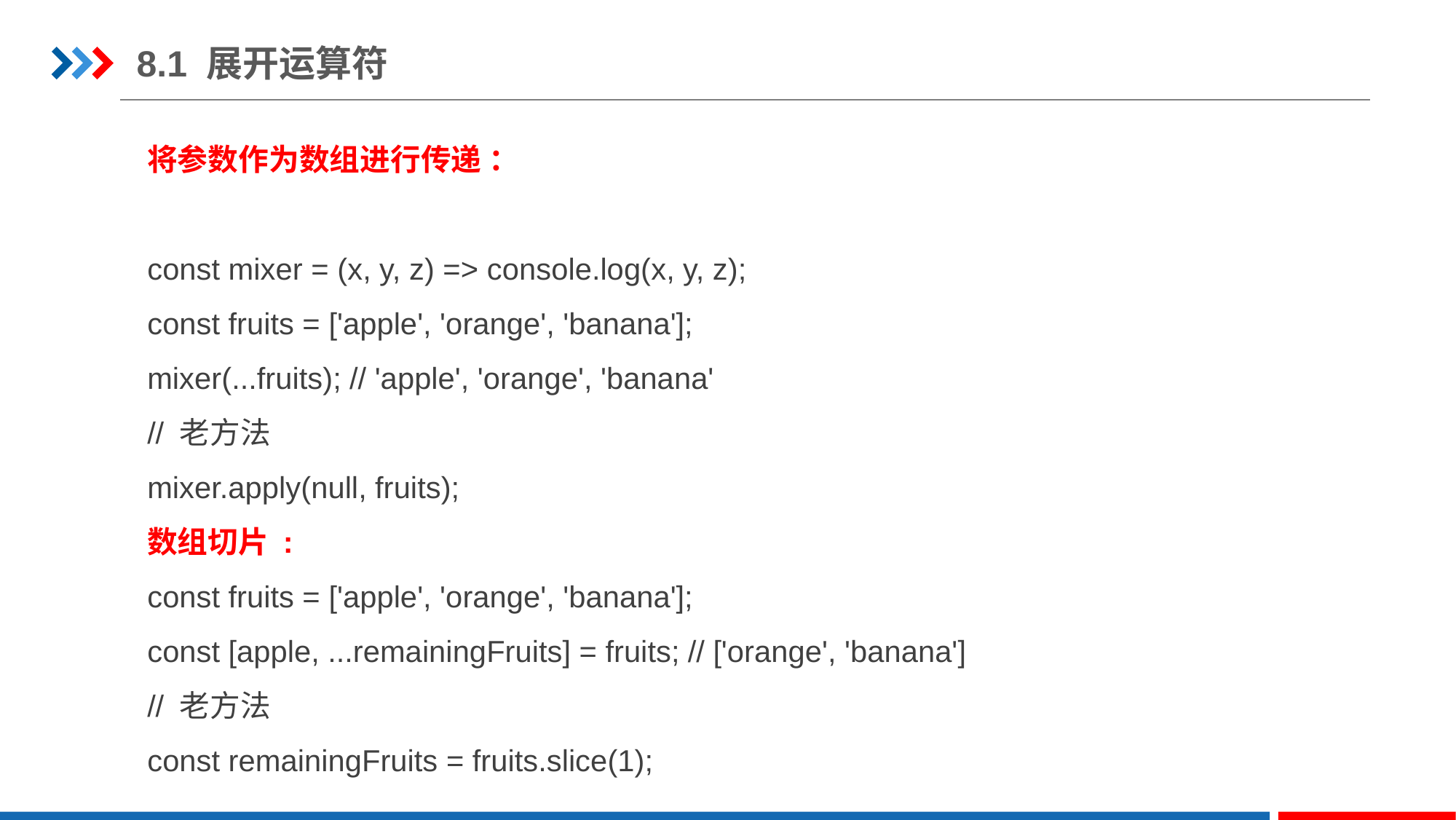

8.1 展开运算符
将参数作为数组进行传递 ：

const mixer = (x, y, z) => console.log(x, y, z);
const fruits = ['apple', 'orange', 'banana'];
mixer(...fruits); // 'apple', 'orange', 'banana'
// 老方法
mixer.apply(null, fruits);
数组切片 :
const fruits = ['apple', 'orange', 'banana'];
const [apple, ...remainingFruits] = fruits; // ['orange', 'banana']
// 老方法
const remainingFruits = fruits.slice(1);